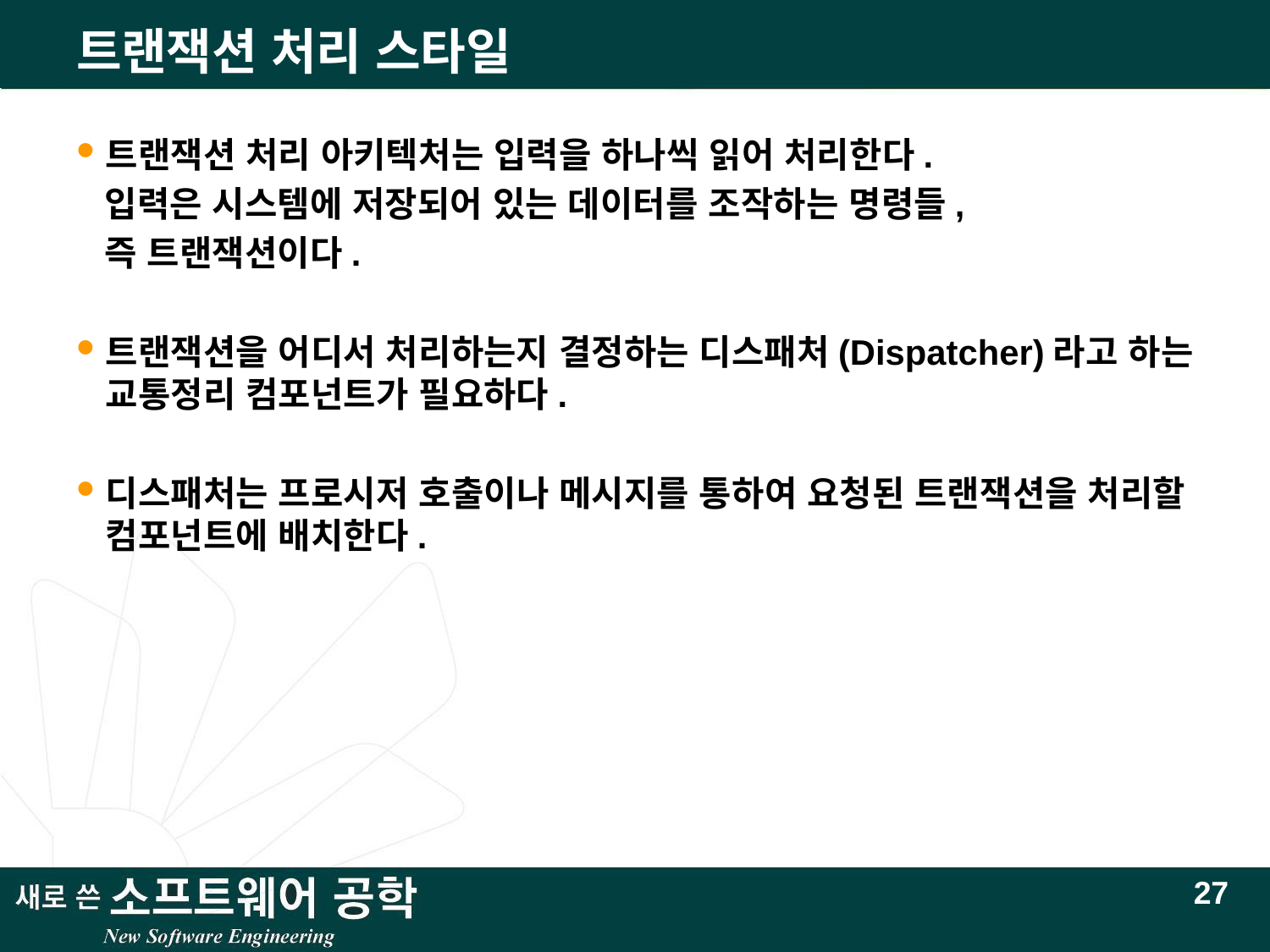

# 트랜잭션 처리 스타일
트랜잭션 처리 아키텍처는 입력을 하나씩 읽어 처리한다.
  입력은 시스템에 저장되어 있는 데이터를 조작하는 명령들,
  즉 트랜잭션이다.

트랜잭션을 어디서 처리하는지 결정하는 디스패처(Dispatcher)라고 하는 교통정리 컴포넌트가 필요하다.

디스패처는 프로시저 호출이나 메시지를 통하여 요청된 트랜잭션을 처리할 컴포넌트에 배치한다.